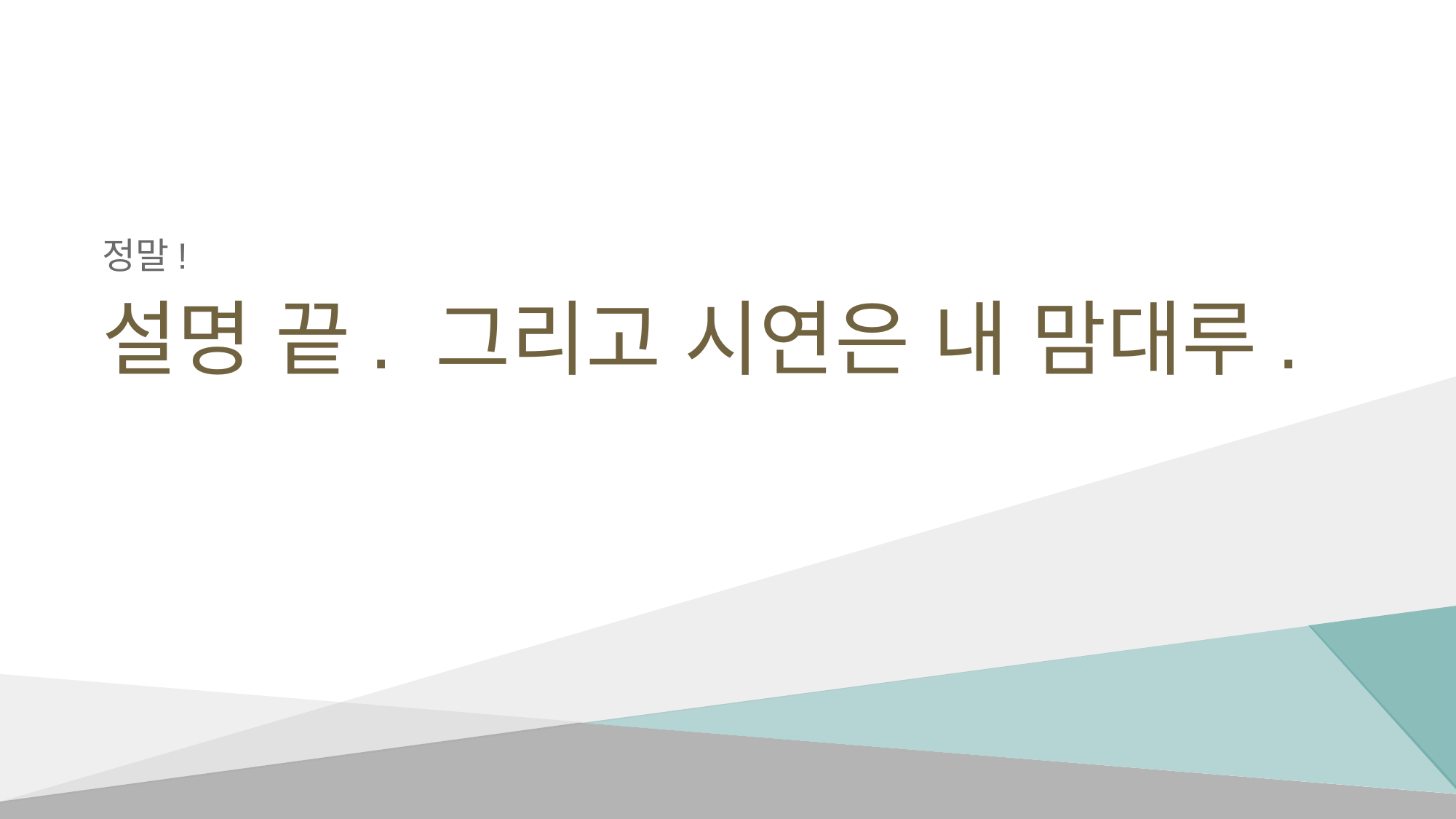

정말!
# 설명 끝. 그리고 시연은 내 맘대루.